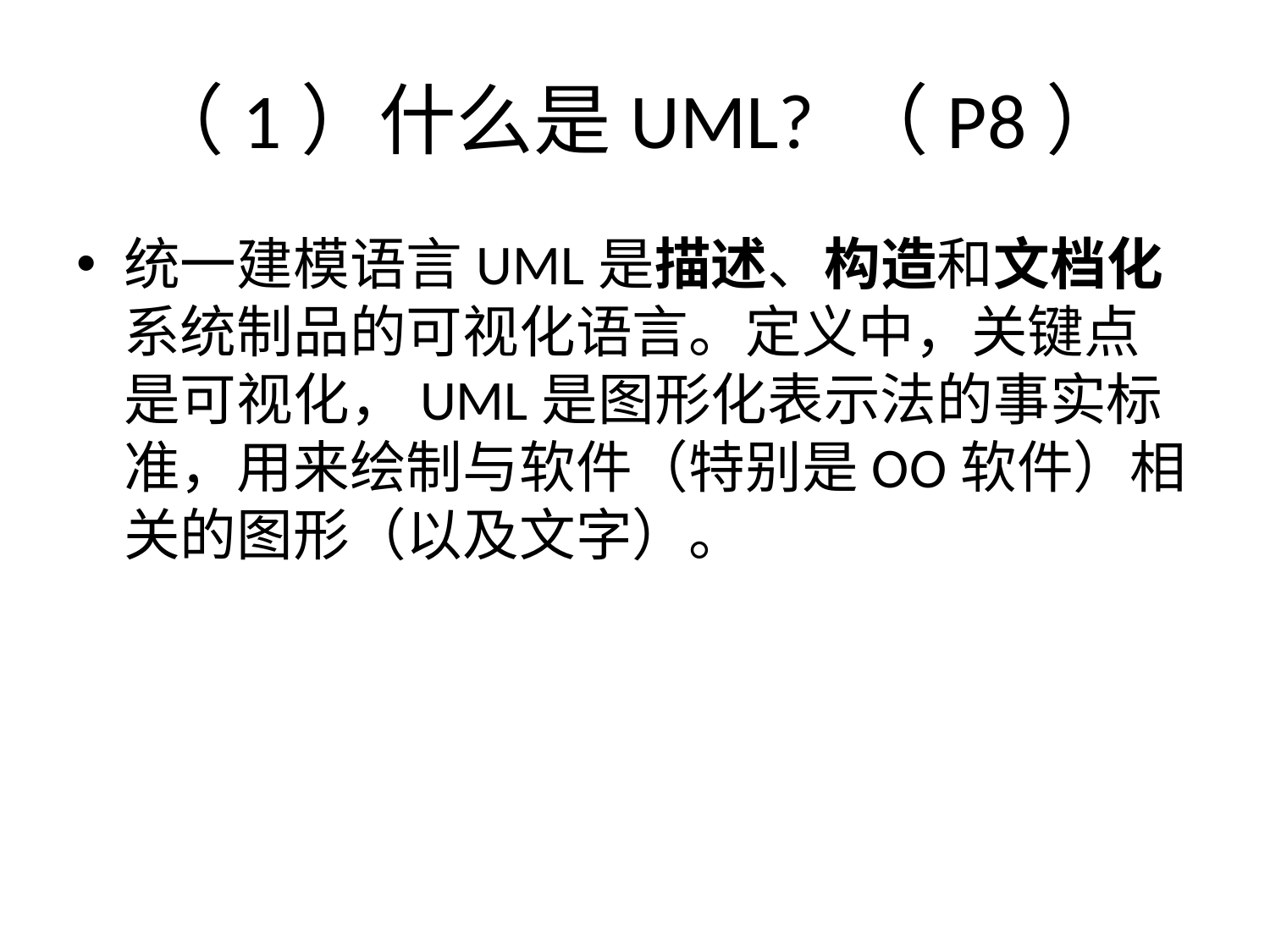

# （1）什么是UML? （P8）
统一建模语言UML是描述、构造和文档化系统制品的可视化语言。定义中，关键点是可视化，UML是图形化表示法的事实标准，用来绘制与软件（特别是OO软件）相关的图形（以及文字）。